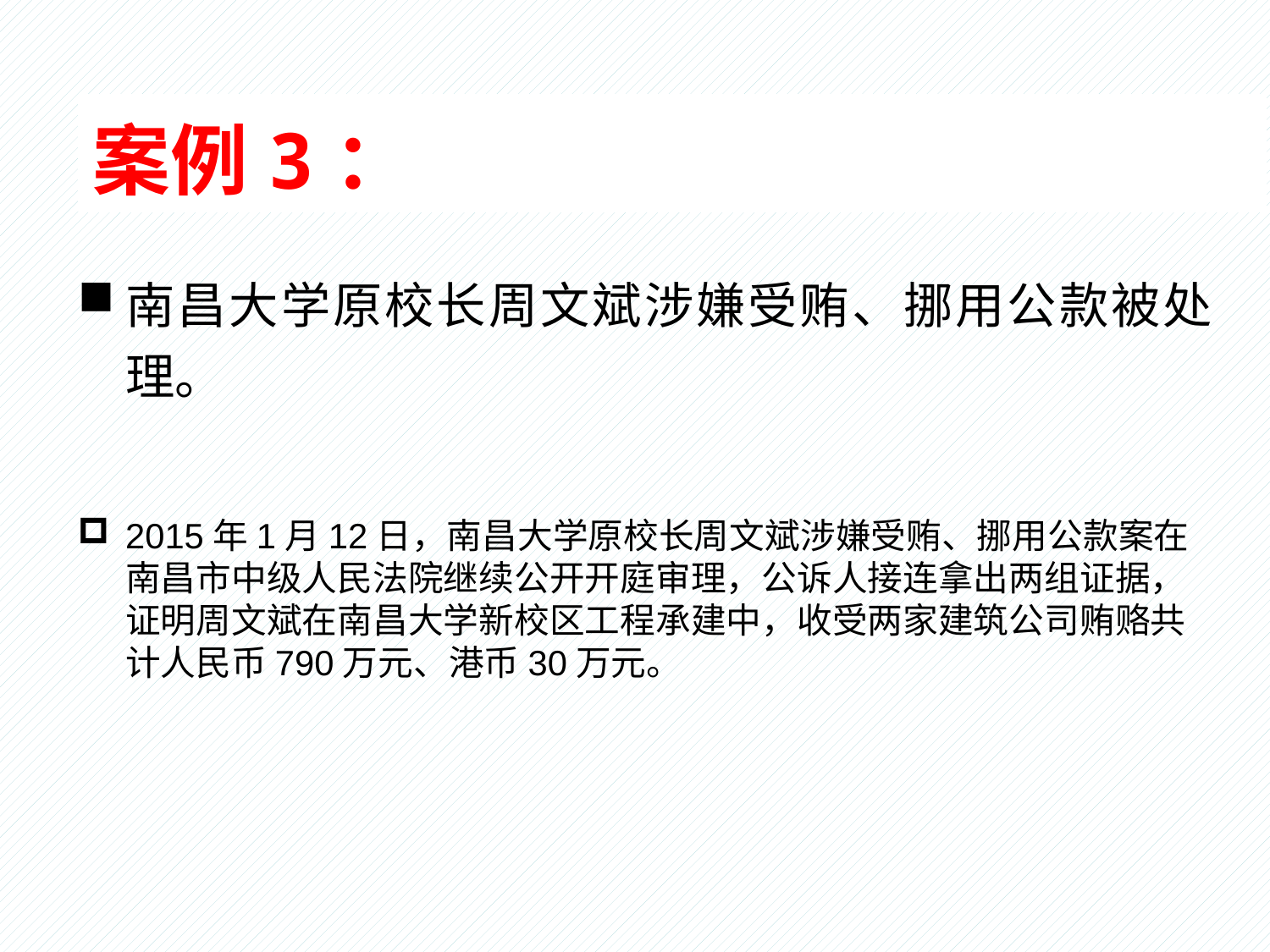

案例3：
南昌大学原校长周文斌涉嫌受贿、挪用公款被处理。

2015年1月12日，南昌大学原校长周文斌涉嫌受贿、挪用公款案在南昌市中级人民法院继续公开开庭审理，公诉人接连拿出两组证据，证明周文斌在南昌大学新校区工程承建中，收受两家建筑公司贿赂共计人民币790万元、港币30万元。